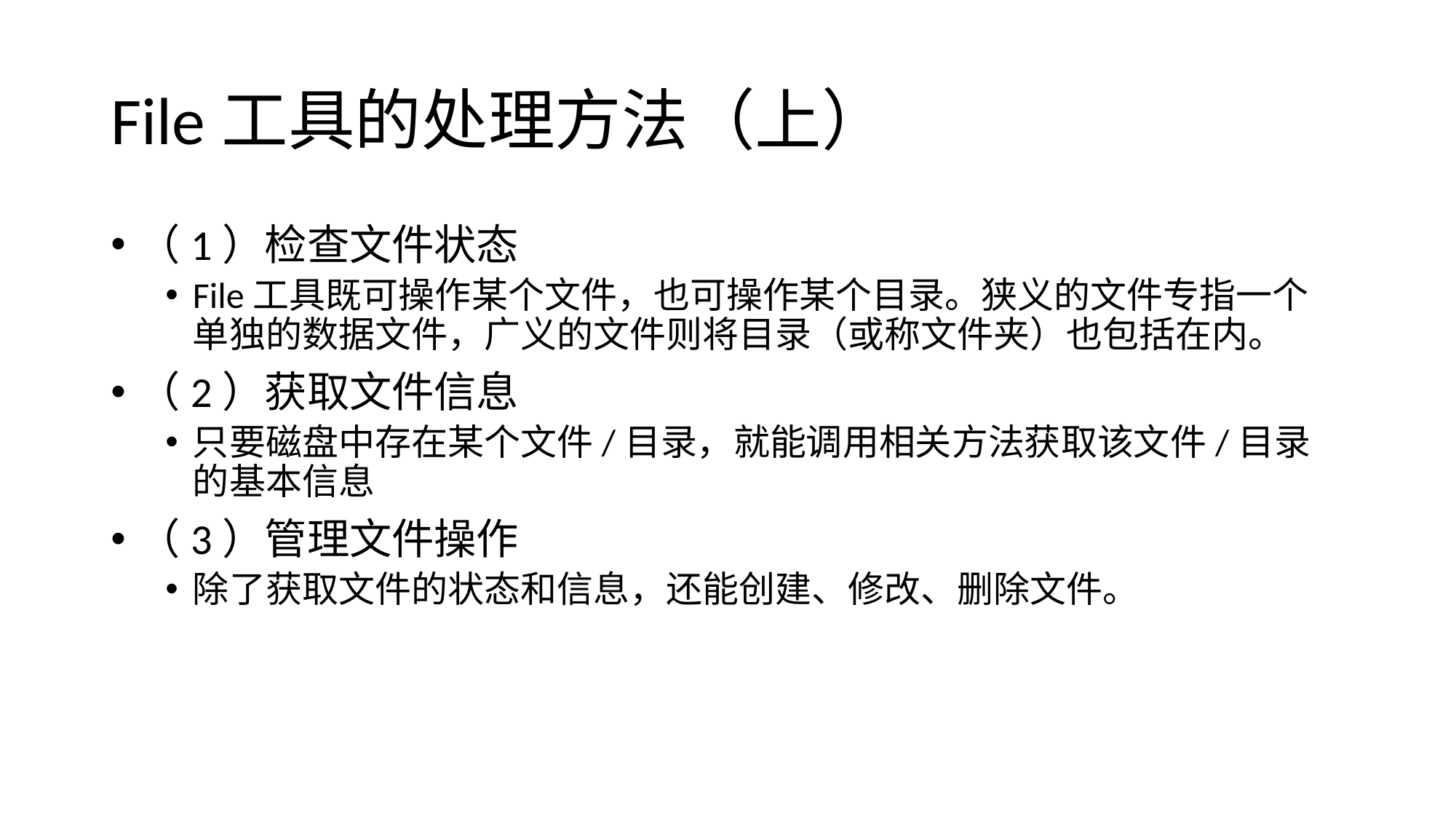

# File工具的处理方法（上）
（1）检查文件状态
File工具既可操作某个文件，也可操作某个目录。狭义的文件专指一个单独的数据文件，广义的文件则将目录（或称文件夹）也包括在内。
（2）获取文件信息
只要磁盘中存在某个文件/目录，就能调用相关方法获取该文件/目录的基本信息
（3）管理文件操作
除了获取文件的状态和信息，还能创建、修改、删除文件。